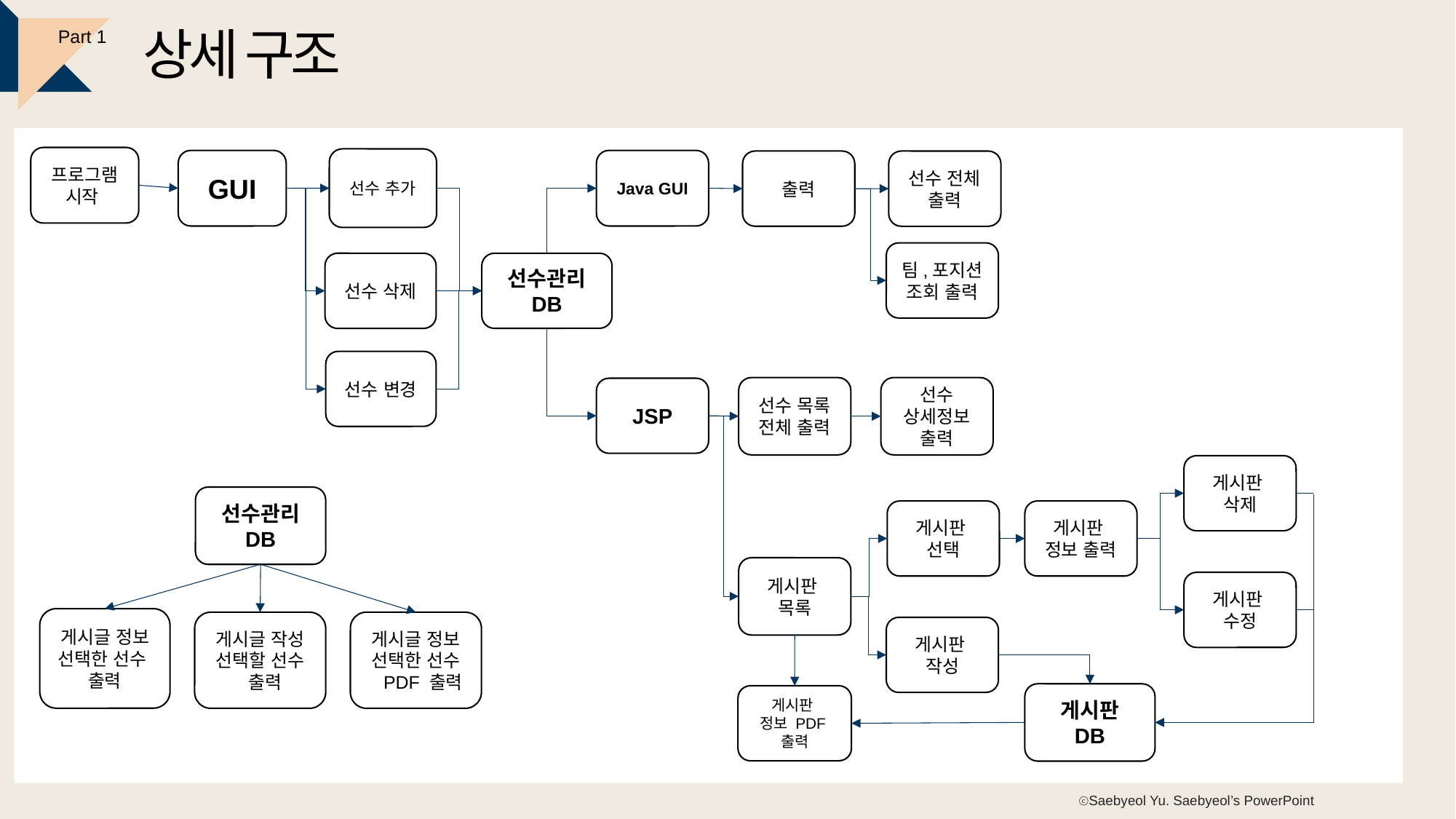

상세 구조

Part 1

프로그램 시작
선수 추가
GUI
Java GUI
출력
선수 전체
출력
팀,포지션 조회 출력
선수 삭제
선수관리 DB
선수 변경
선수 목록 전체 출력
선수 상세정보출력
JSP
게시판
삭제
선수관리 DB
게시판
선택
게시판
정보 출력
게시판
목록
게시판
수정
게시글 정보 선택한 선수
출력
게시글 작성 선택할 선수
  출력
게시글 정보 선택한 선수
  PDF 출력
게시판
작성
게시판
DB
게시판
정보 PDF출력